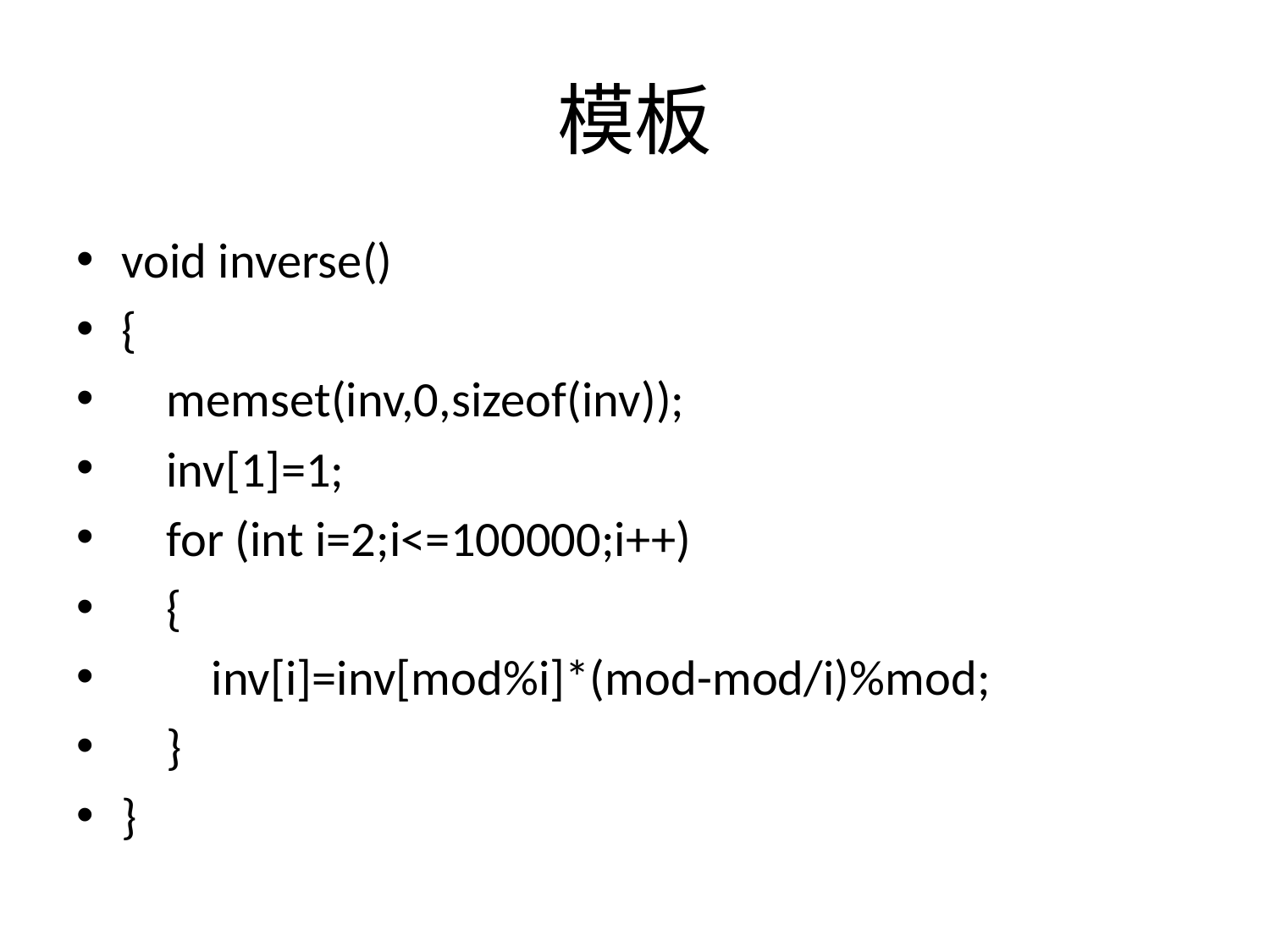

# 模板
void inverse()
{
    memset(inv,0,sizeof(inv));
    inv[1]=1;
    for (int i=2;i<=100000;i++)
    {
        inv[i]=inv[mod%i]*(mod-mod/i)%mod;
    }
}